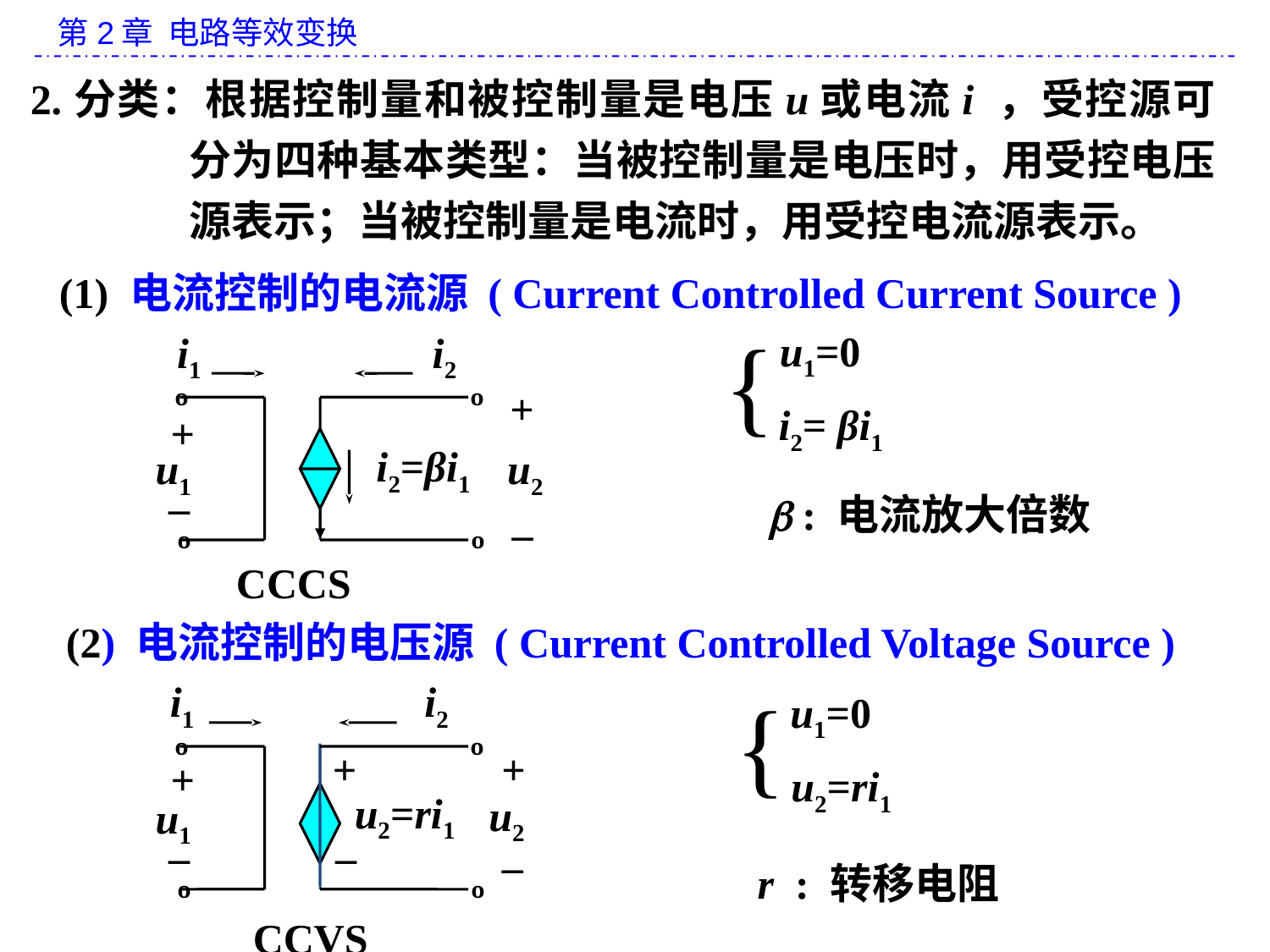

2.分类：根据控制量和被控制量是电压u或电流i ，受控源可分为四种基本类型：当被控制量是电压时，用受控电压源表示；当被控制量是电流时，用受控电流源表示。
(1) 电流控制的电流源 ( Current Controlled Current Source )
{
 u1=0
i2= βi1
i1
i2
º

º
+

+

i2=βi1
u1
u2

_
_

º
º

CCCS
β : 电流放大倍数
(2) 电流控制的电压源 ( Current Controlled Voltage Source )
i1
i2
º

º
+
+

+

u2=ri1
u2
u1

_
_
_
º
º

CCVS
{
 u1=0
u2=ri1
r  : 转移电阻